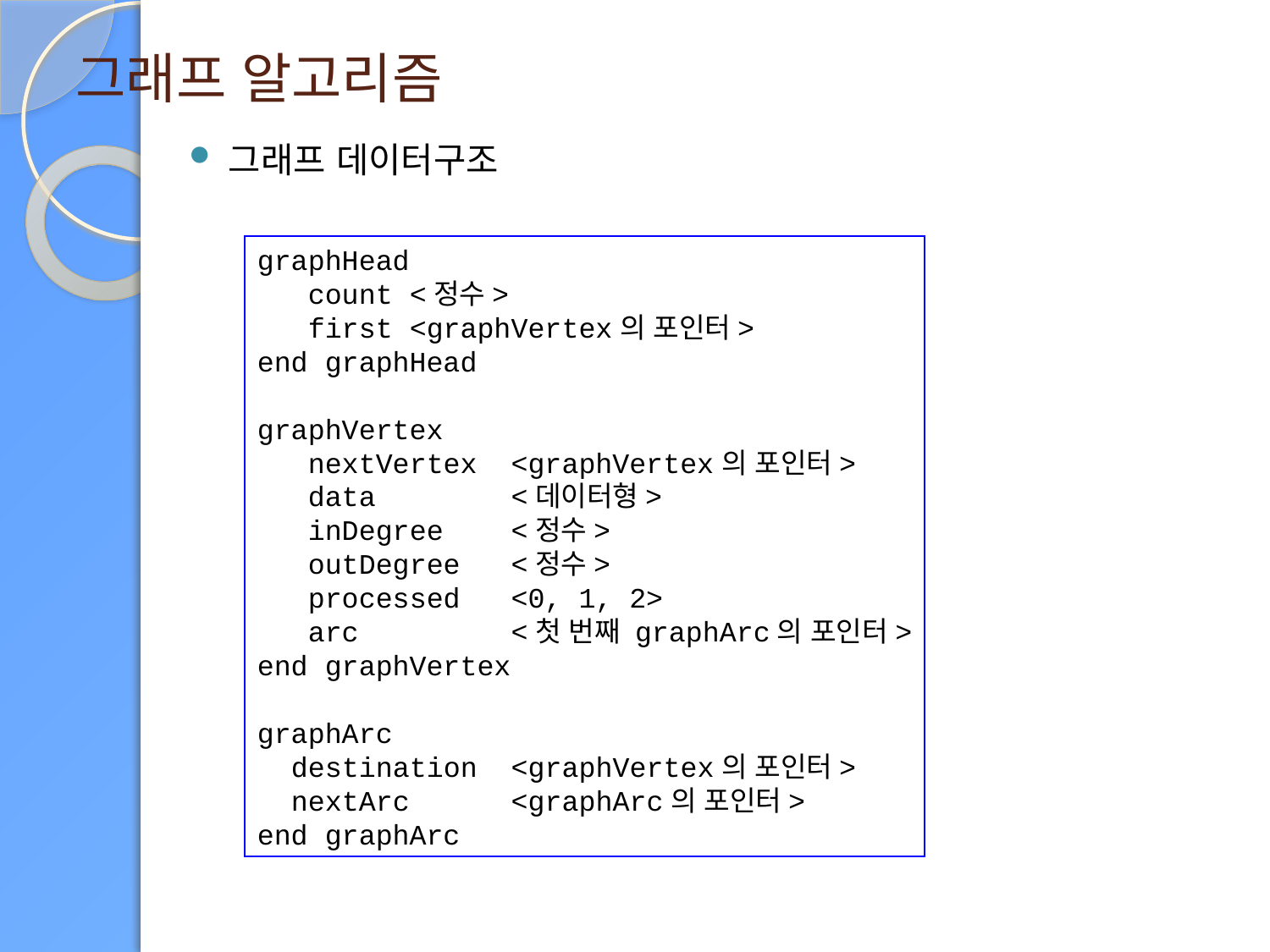

# 그래프 알고리즘
그래프 데이터구조
graphHead
   count <정수>
   first <graphVertex의 포인터>
end graphHead
graphVertex
   nextVertex  <graphVertex의 포인터>
   data        <데이터형>
   inDegree    <정수>
   outDegree   <정수>
   processed   <0, 1, 2>
   arc         <첫 번째 graphArc의 포인터>
end graphVertex
graphArc
  destination  <graphVertex의 포인터>
  nextArc      <graphArc의 포인터>
end graphArc